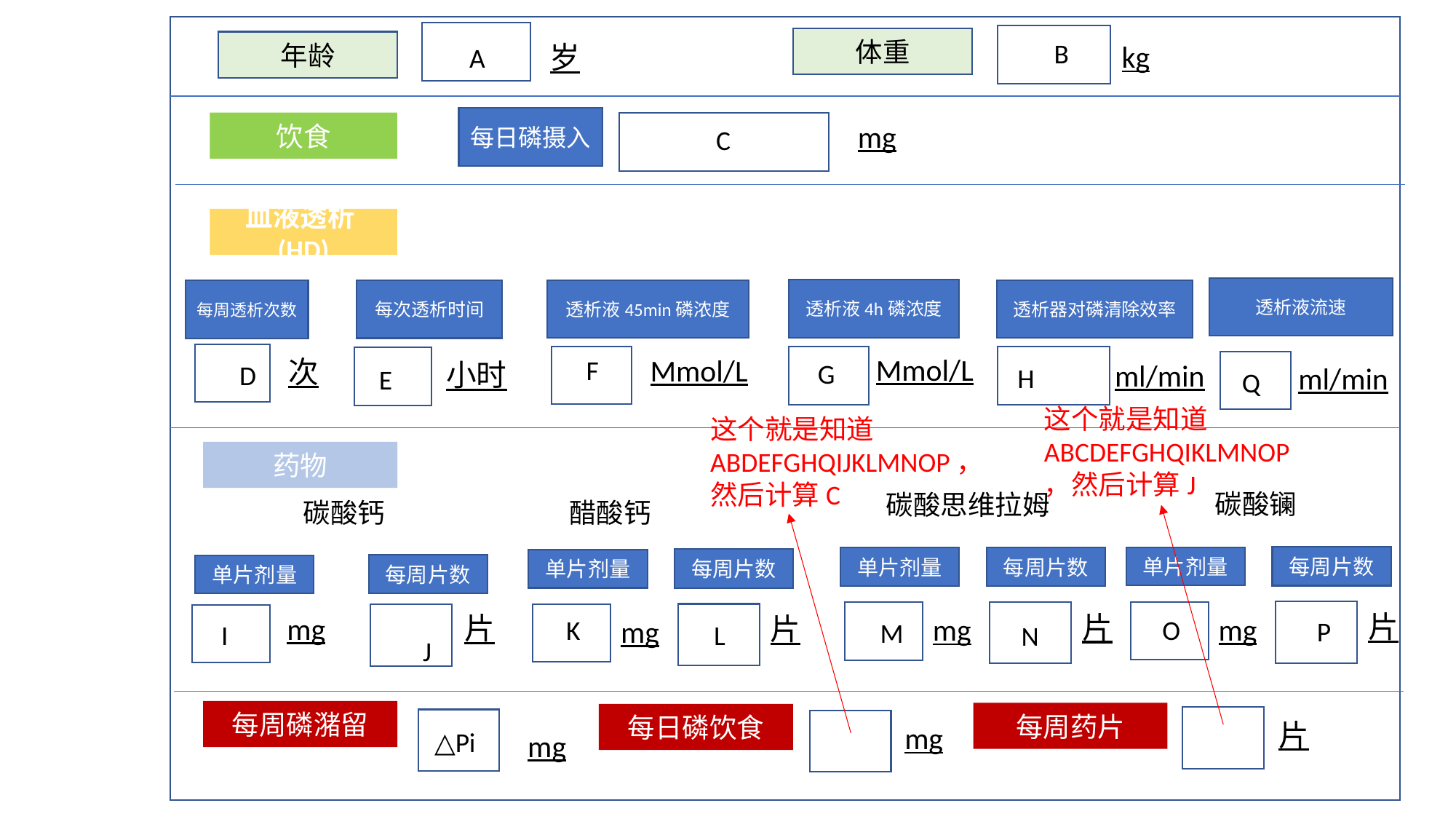

体重
B
年龄
kg
岁
A
每日磷摄入
mg
饮食

C
血液透析(HD)
透析液流速
透析液4h磷浓度
透析液45min磷浓度
透析器对磷清除效率
每次透析时间
每周透析次数

Mmol/L
Mmol/L

次
F
小时
G
ml/min

D
ml/min
H
E
Q
这个就是知道ABCDEFGHQIKLMNOP，然后计算J
这个就是知道ABDEFGHQIJKLMNOP，然后计算C
药物
碳酸镧
碳酸思维拉姆
醋酸钙
碳酸钙
每周片数
每周片数
单片剂量
单片剂量
每周片数
单片剂量
每周片数
单片剂量

片
片
片

mg
片
mg
mg
mg
O
K
P
M
I
L
N
J
每周磷潴留
每周药片
每日磷饮食

片
mg
△Pi
mg